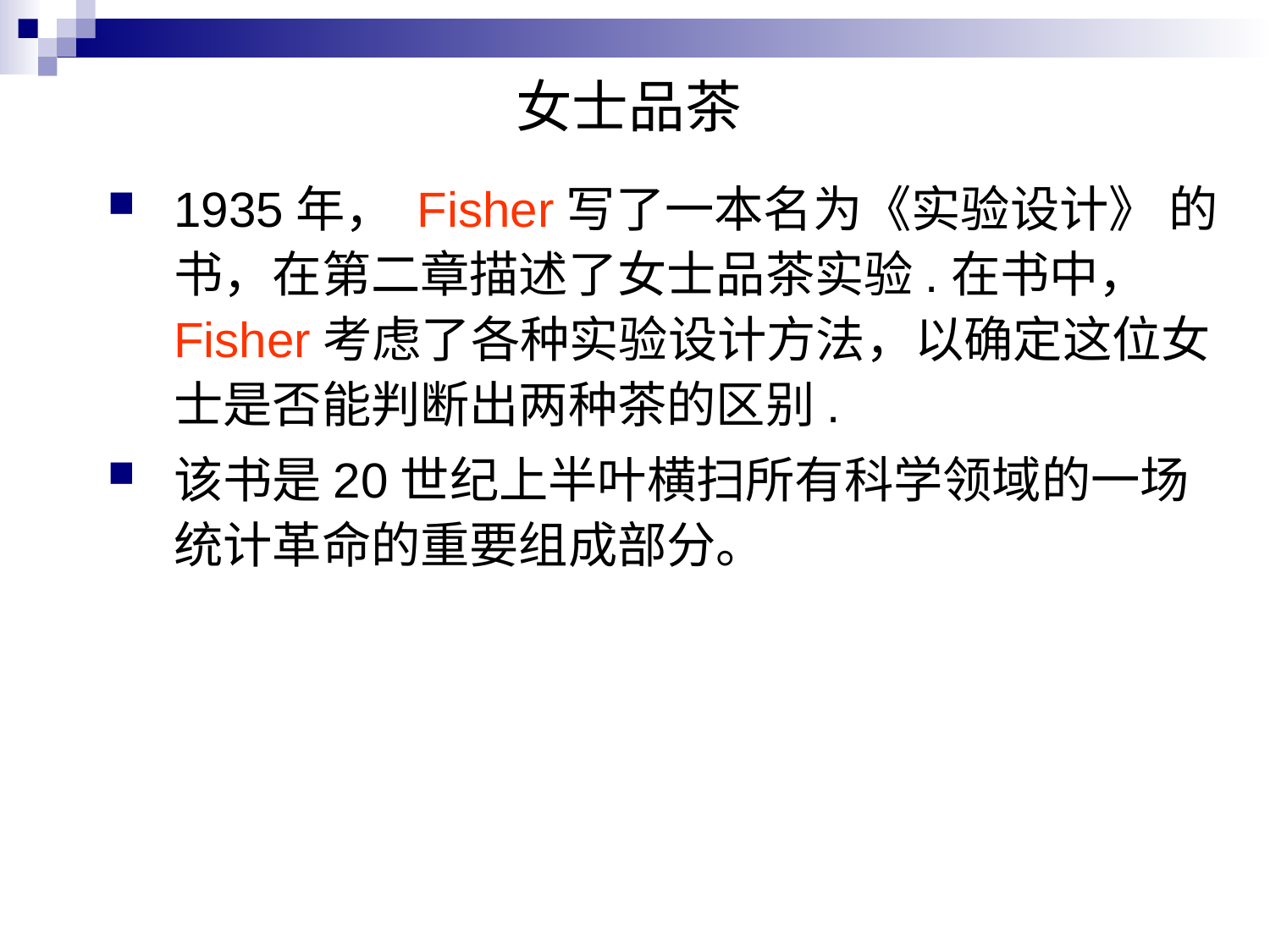

# 女士品茶
1935年， Fisher写了一本名为《实验设计》 的书，在第二章描述了女士品茶实验.在书中， Fisher考虑了各种实验设计方法，以确定这位女士是否能判断出两种茶的区别.
该书是20世纪上半叶横扫所有科学领域的一场统计革命的重要组成部分。